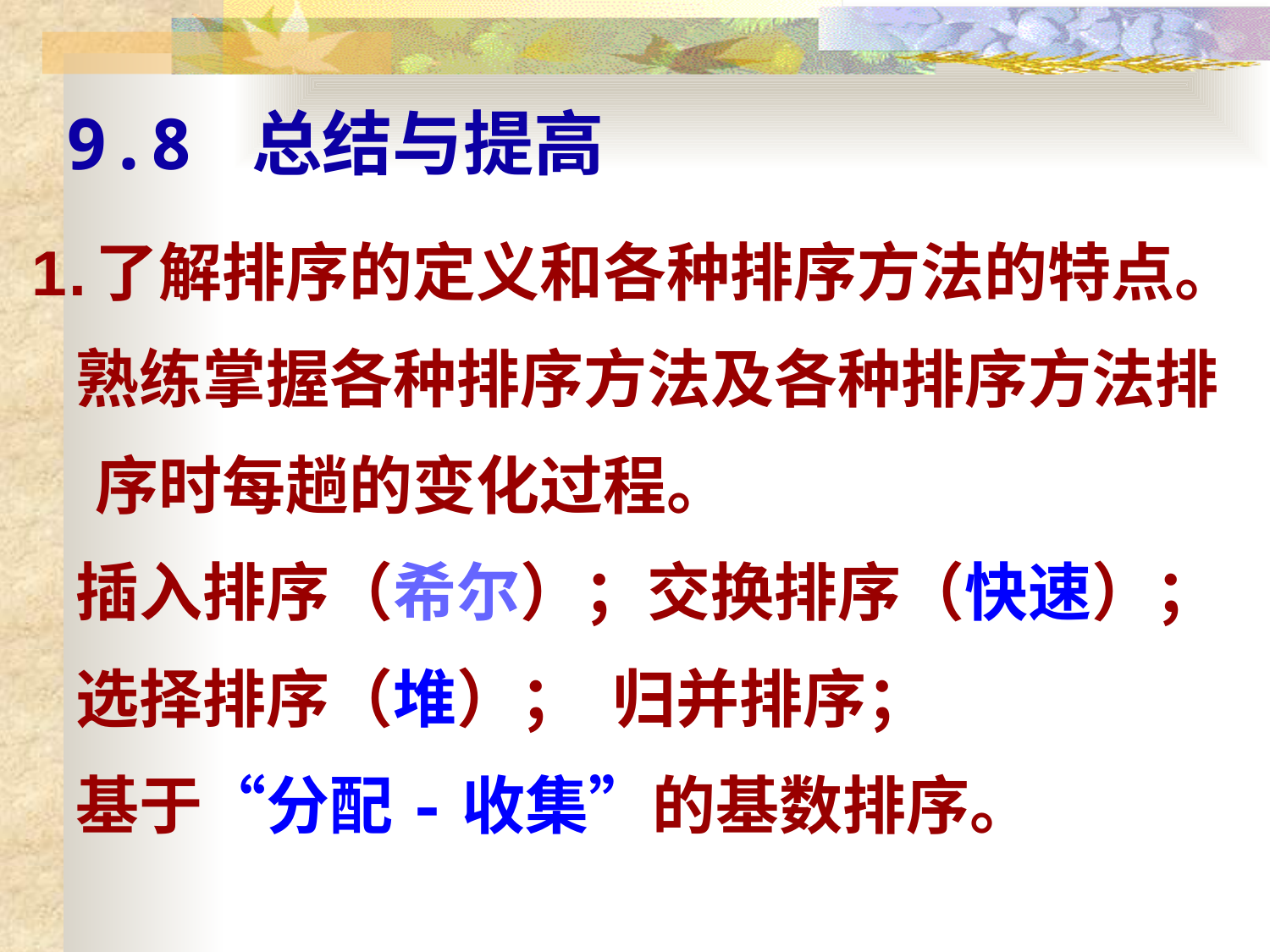

9.8 总结与提高
了解排序的定义和各种排序方法的特点。
  熟练掌握各种排序方法及各种排序方法排序时每趟的变化过程。
  插入排序（希尔）；交换排序（快速）；
  选择排序（堆）；  归并排序；
  基于“分配-收集”的基数排序。